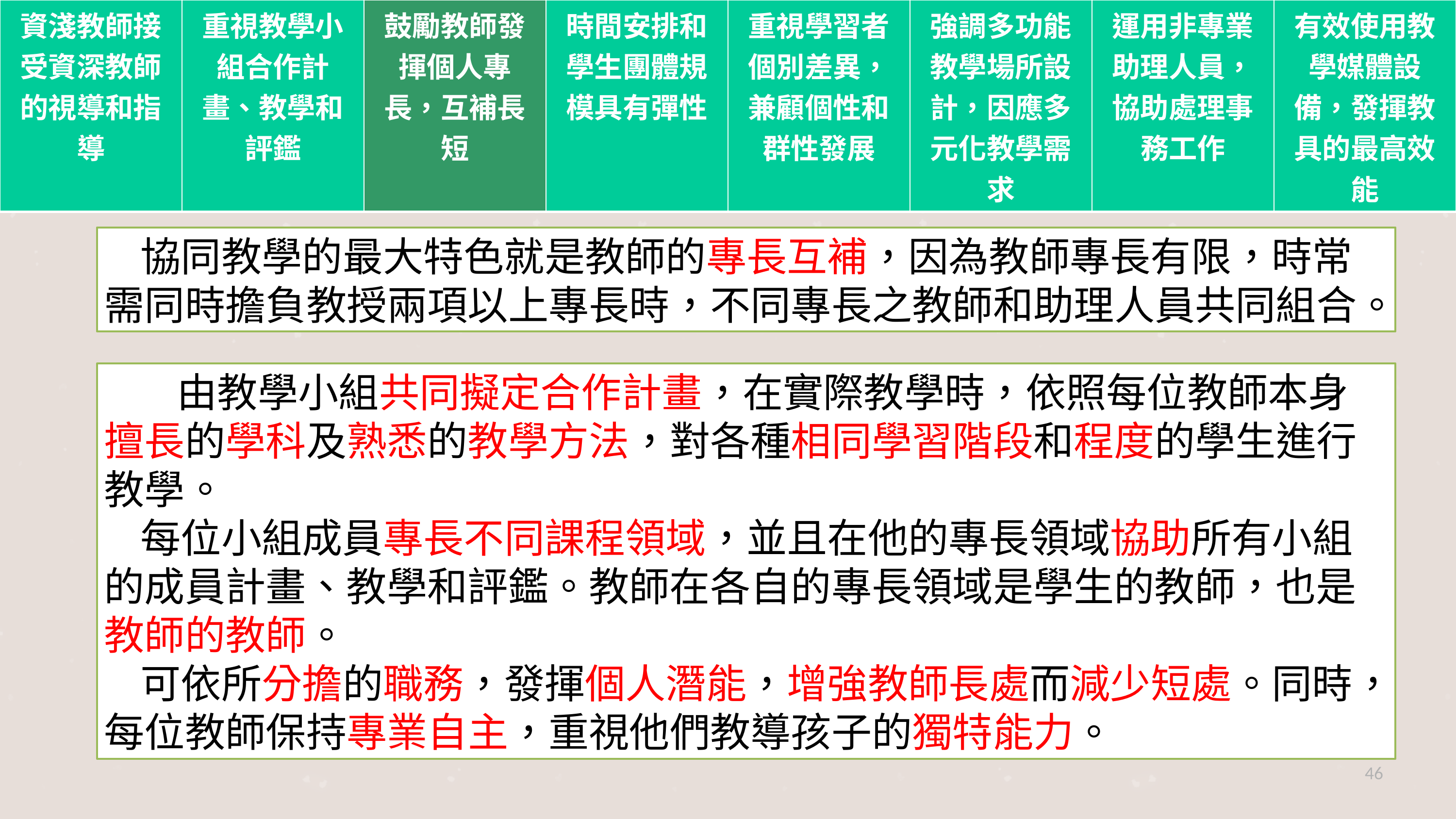

| 資淺教師接受資深教師的視導和指導 | 重視教學小組合作計畫、教學和評鑑 | 鼓勵教師發揮個人專長，互補長短 | 時間安排和學生團體規模具有彈性 | 重視學習者個別差異，兼顧個性和群性發展 | 強調多功能教學場所設計，因應多元化教學需求 | 運用非專業助理人員，協助處理事務工作 | 有效使用教學媒體設備，發揮教具的最高效能 |
| --- | --- | --- | --- | --- | --- | --- | --- |
協同教學的最大特色就是教師的專長互補，因為教師專長有限，時常需同時擔負教授兩項以上專長時，不同專長之教師和助理人員共同組合。
	由教學小組共同擬定合作計畫，在實際教學時，依照每位教師本身擅長的學科及熟悉的教學方法，對各種相同學習階段和程度的學生進行教學。
每位小組成員專長不同課程領域，並且在他的專長領域協助所有小組的成員計畫、教學和評鑑。教師在各自的專長領域是學生的教師，也是教師的教師。
可依所分擔的職務，發揮個人潛能，增強教師長處而減少短處。同時，每位教師保持專業自主，重視他們教導孩子的獨特能力。
46